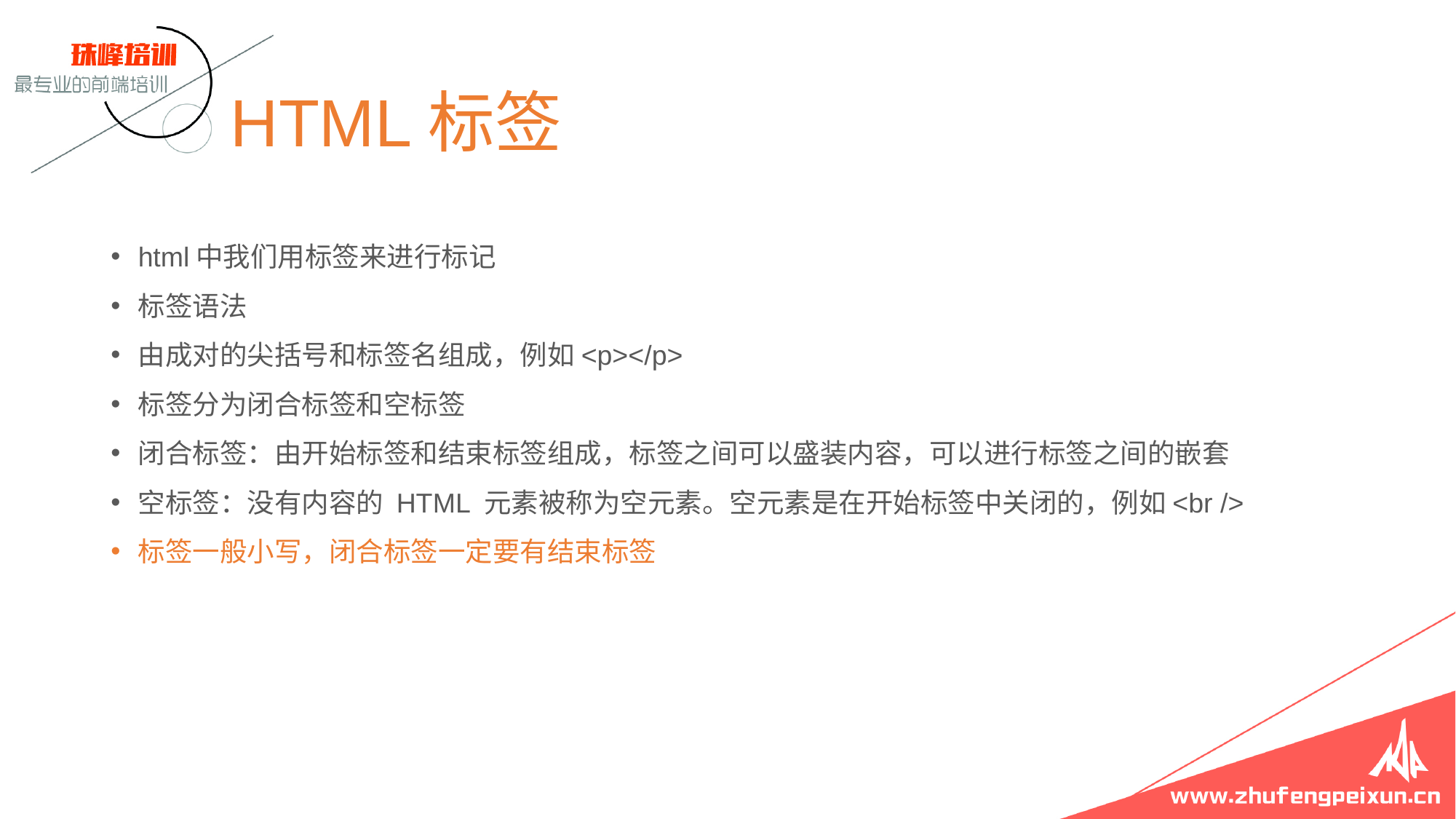

# HTML标签
html中我们用标签来进行标记
标签语法
由成对的尖括号和标签名组成，例如<p></p>
标签分为闭合标签和空标签
闭合标签：由开始标签和结束标签组成，标签之间可以盛装内容，可以进行标签之间的嵌套
空标签：没有内容的 HTML 元素被称为空元素。空元素是在开始标签中关闭的，例如<br />
标签一般小写，闭合标签一定要有结束标签